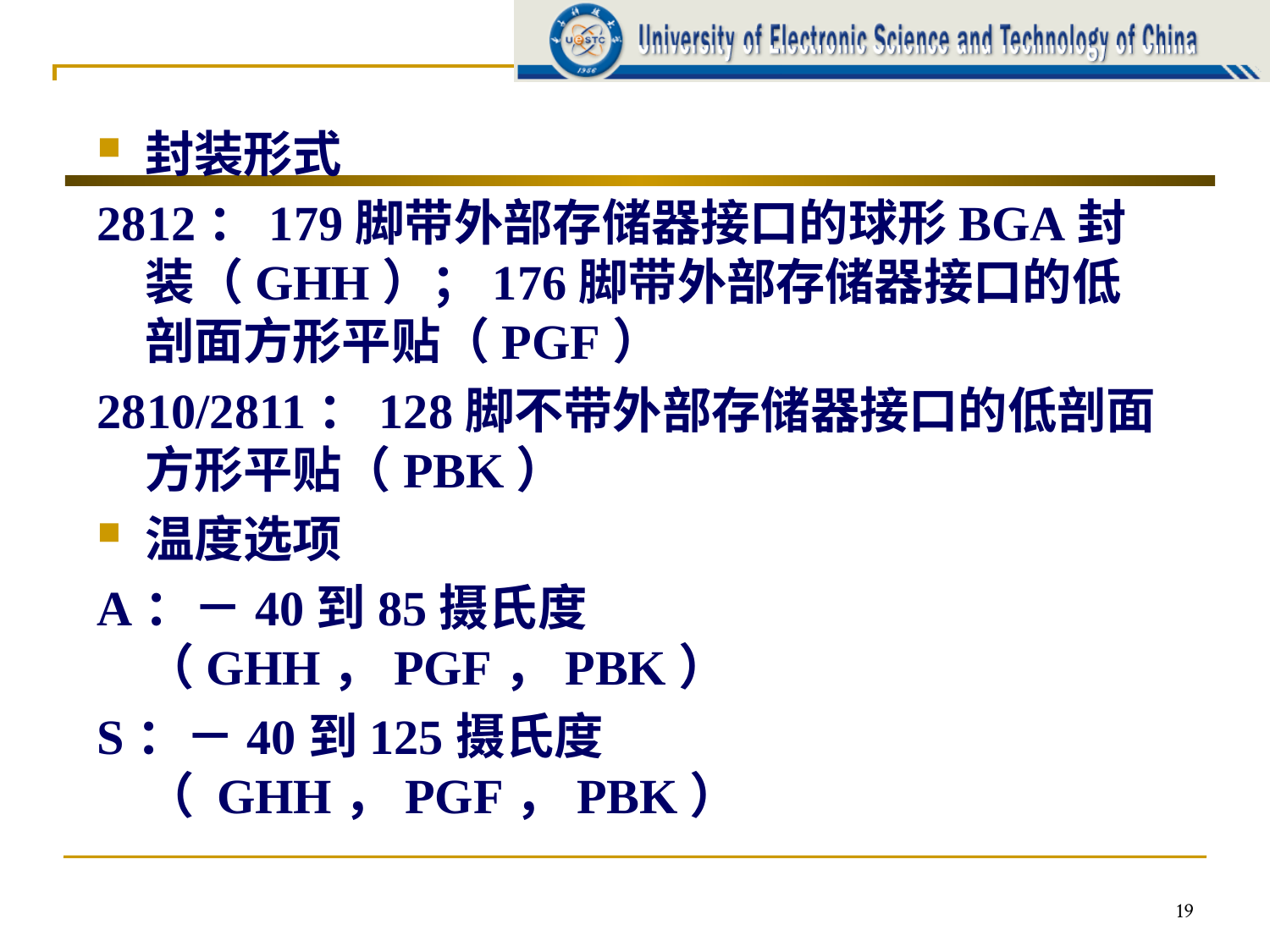

封装形式
2812：179脚带外部存储器接口的球形BGA封装（GHH）；176脚带外部存储器接口的低剖面方形平贴（PGF）
2810/2811：128脚不带外部存储器接口的低剖面方形平贴（PBK）
温度选项
A：－40到85摄氏度（GHH，PGF，PBK）
S：－40到125摄氏度（ GHH，PGF，PBK）
19